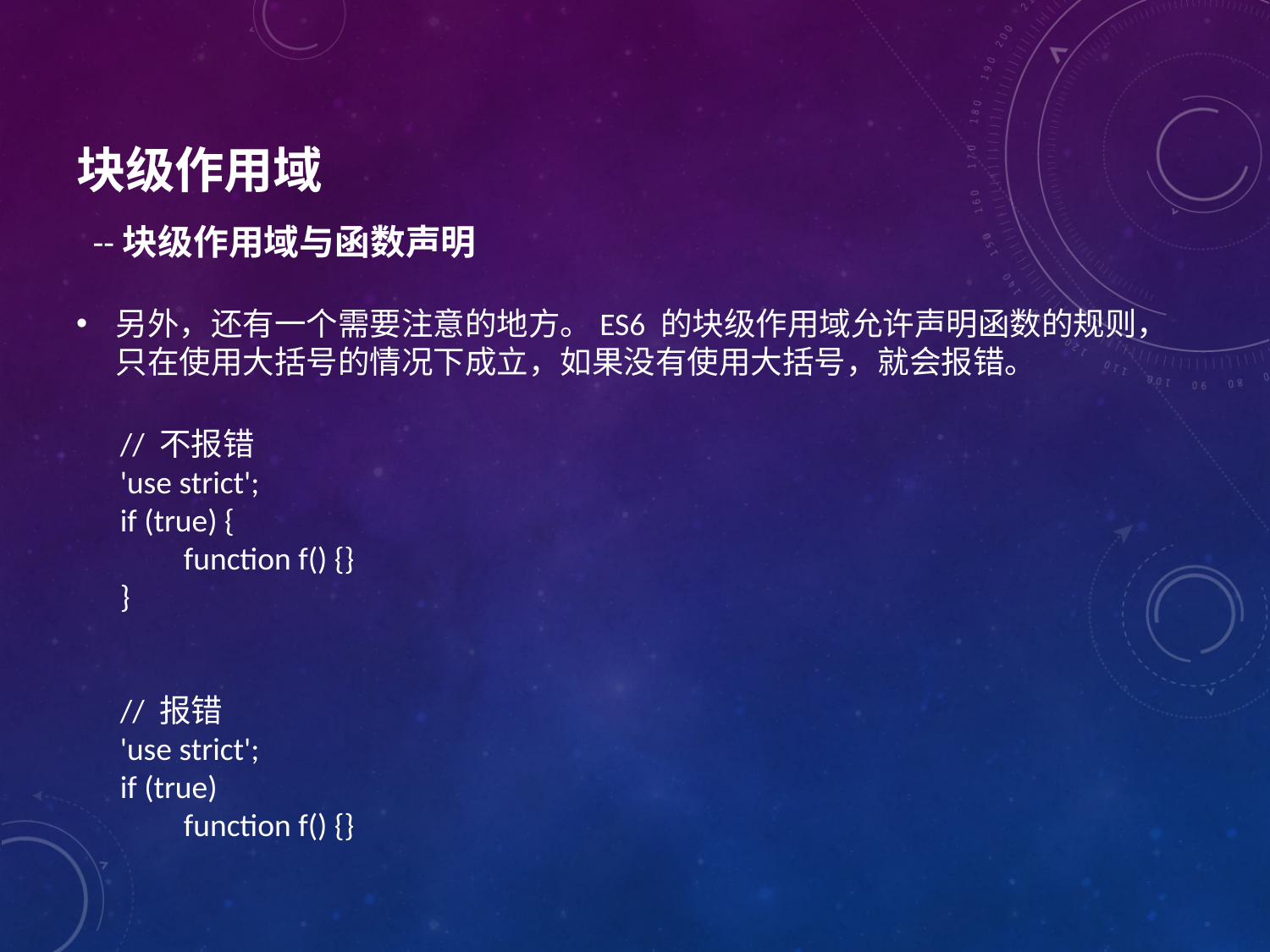

# 块级作用域 --块级作用域与函数声明
另外，还有一个需要注意的地方。ES6 的块级作用域允许声明函数的规则，只在使用大括号的情况下成立，如果没有使用大括号，就会报错。
// 不报错
'use strict';
if (true) {
function f() {}
}

// 报错
'use strict';
if (true)
function f() {}